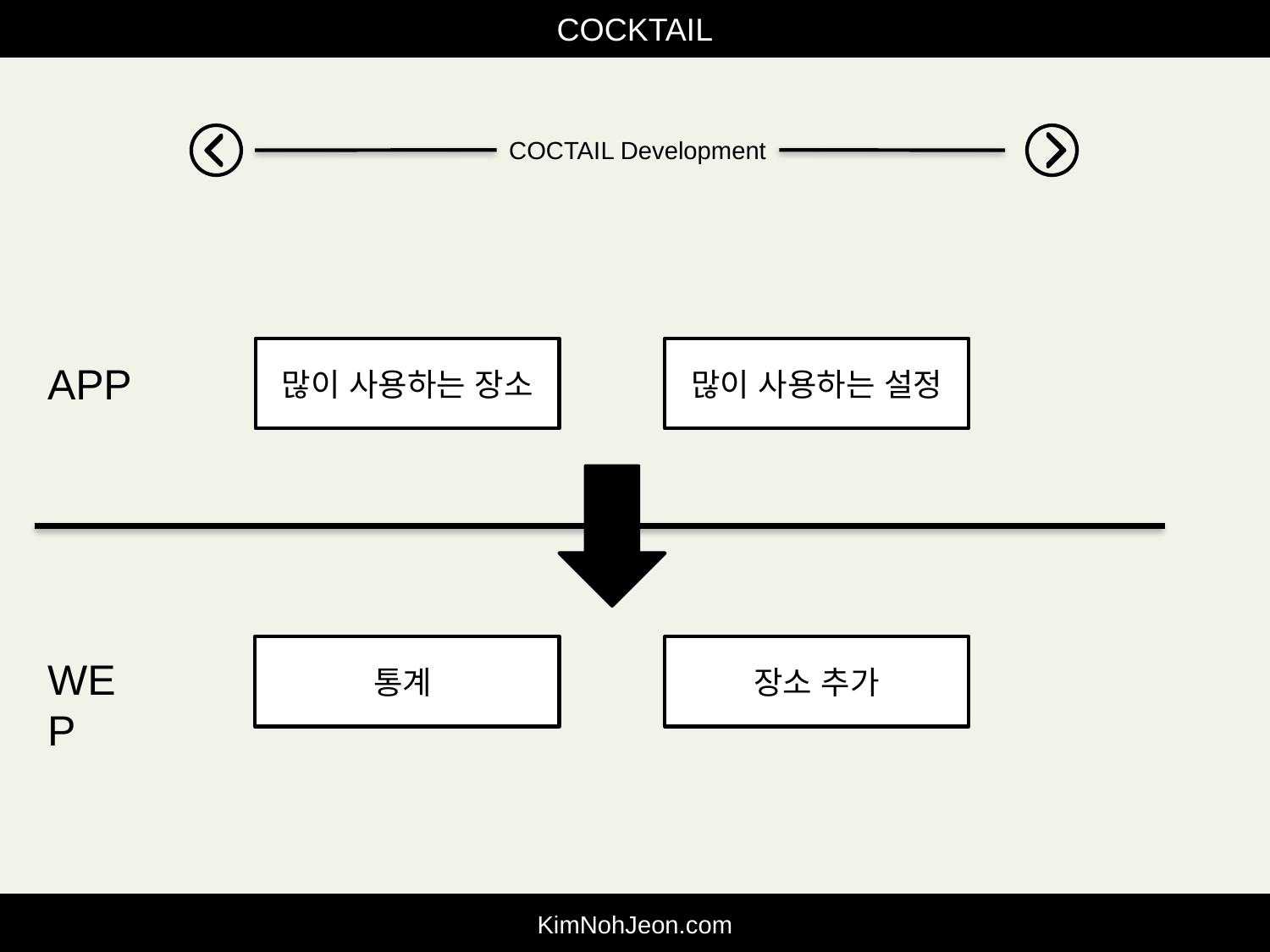

COCKTAIL

COCTAIL Development
많이 사용하는 장소
많이 사용하는 설정
APP

통계
장소 추가
WEP
KimNohJeon.com